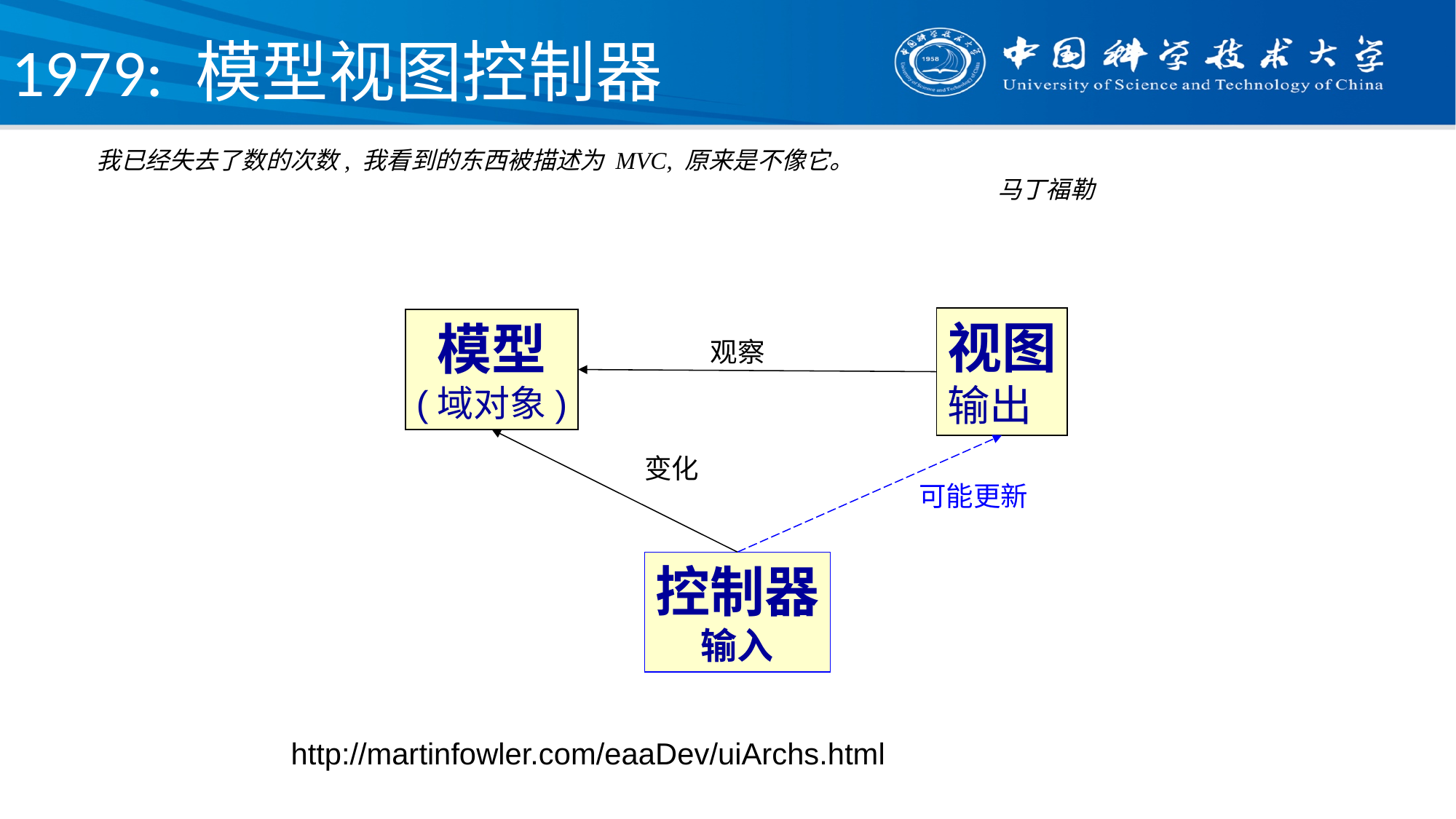

1979: 模型视图控制器
我已经失去了数的次数, 我看到的东西被描述为 MVC, 原来是不像它。
马丁福勒
视图
输出
模型
(域对象)
观察
变化
可能更新
控制器
输入
http://martinfowler.com/eaaDev/uiArchs.html